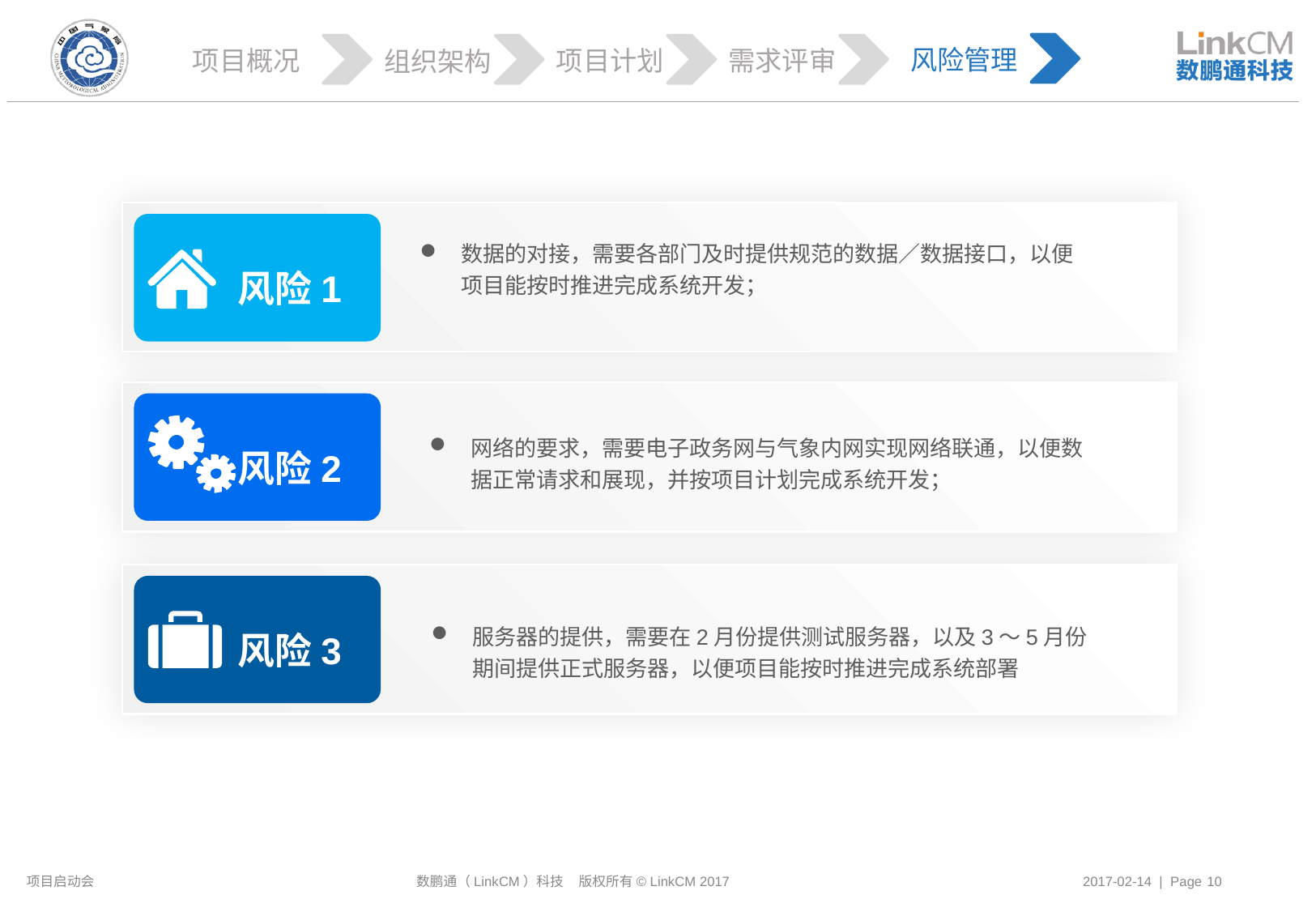

风险管理
项目概况
项目计划
需求评审
组织架构

风险1
数据的对接，需要各部门及时提供规范的数据／数据接口，以便项目能按时推进完成系统开发；

风险2

网络的要求，需要电子政务网与气象内网实现网络联通，以便数据正常请求和展现，并按项目计划完成系统开发；

风险3

服务器的提供，需要在2月份提供测试服务器，以及3～5月份期间提供正式服务器，以便项目能按时推进完成系统部署